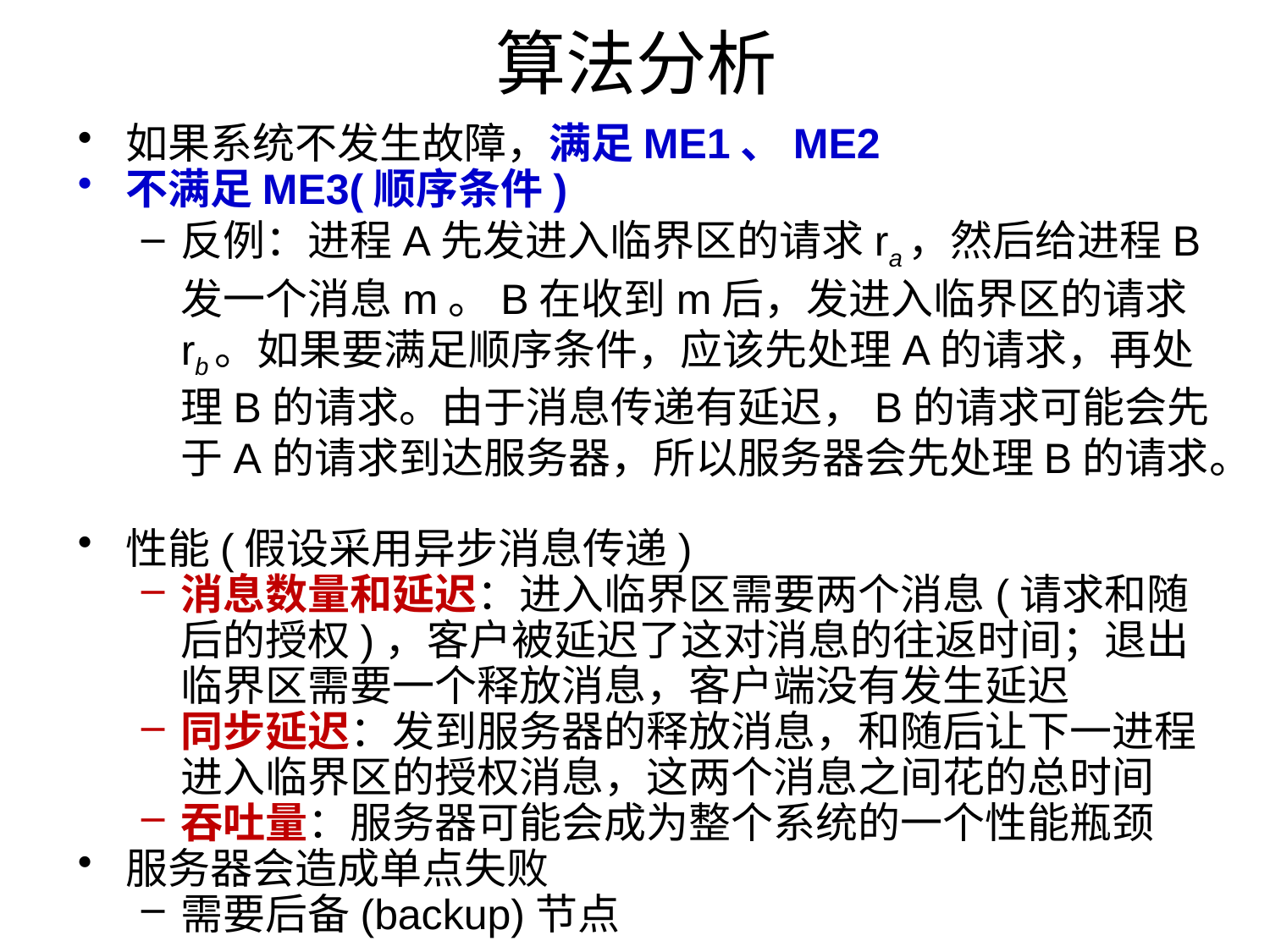

# 算法分析
如果系统不发生故障，满足ME1、ME2
不满足ME3(顺序条件)
反例：进程A先发进入临界区的请求ra，然后给进程B发一个消息m。B在收到m后，发进入临界区的请求rb。如果要满足顺序条件，应该先处理A的请求，再处理B的请求。由于消息传递有延迟，B的请求可能会先于A的请求到达服务器，所以服务器会先处理B的请求。

性能(假设采用异步消息传递)
消息数量和延迟：进入临界区需要两个消息(请求和随后的授权)，客户被延迟了这对消息的往返时间；退出临界区需要一个释放消息，客户端没有发生延迟
同步延迟：发到服务器的释放消息，和随后让下一进程进入临界区的授权消息，这两个消息之间花的总时间
吞吐量：服务器可能会成为整个系统的一个性能瓶颈
服务器会造成单点失败
需要后备(backup)节点